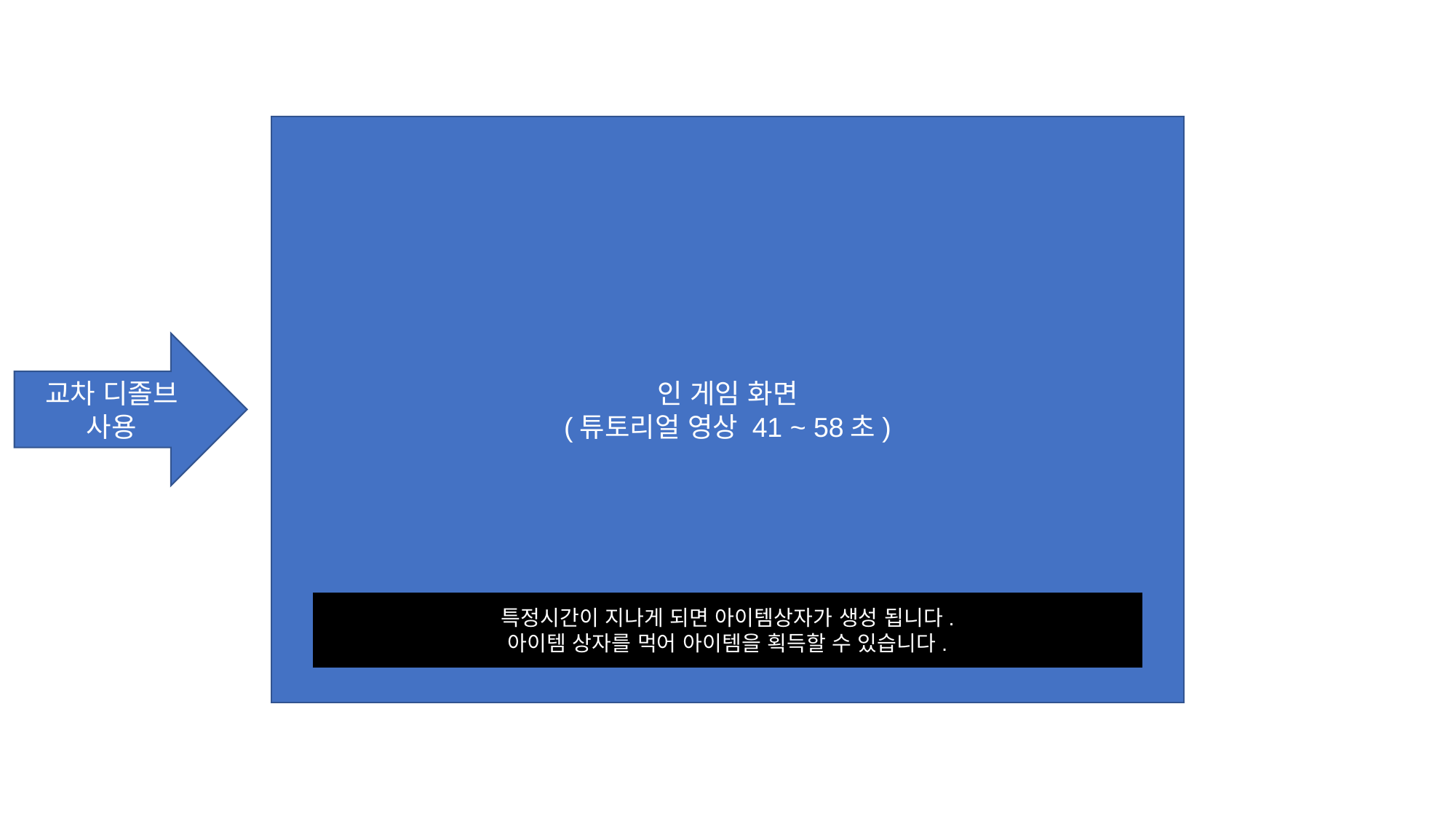

인 게임 화면
(튜토리얼 영상 41 ~ 58초)
교차 디졸브 사용
특정시간이 지나게 되면 아이템상자가 생성 됩니다.
아이템 상자를 먹어 아이템을 획득할 수 있습니다.